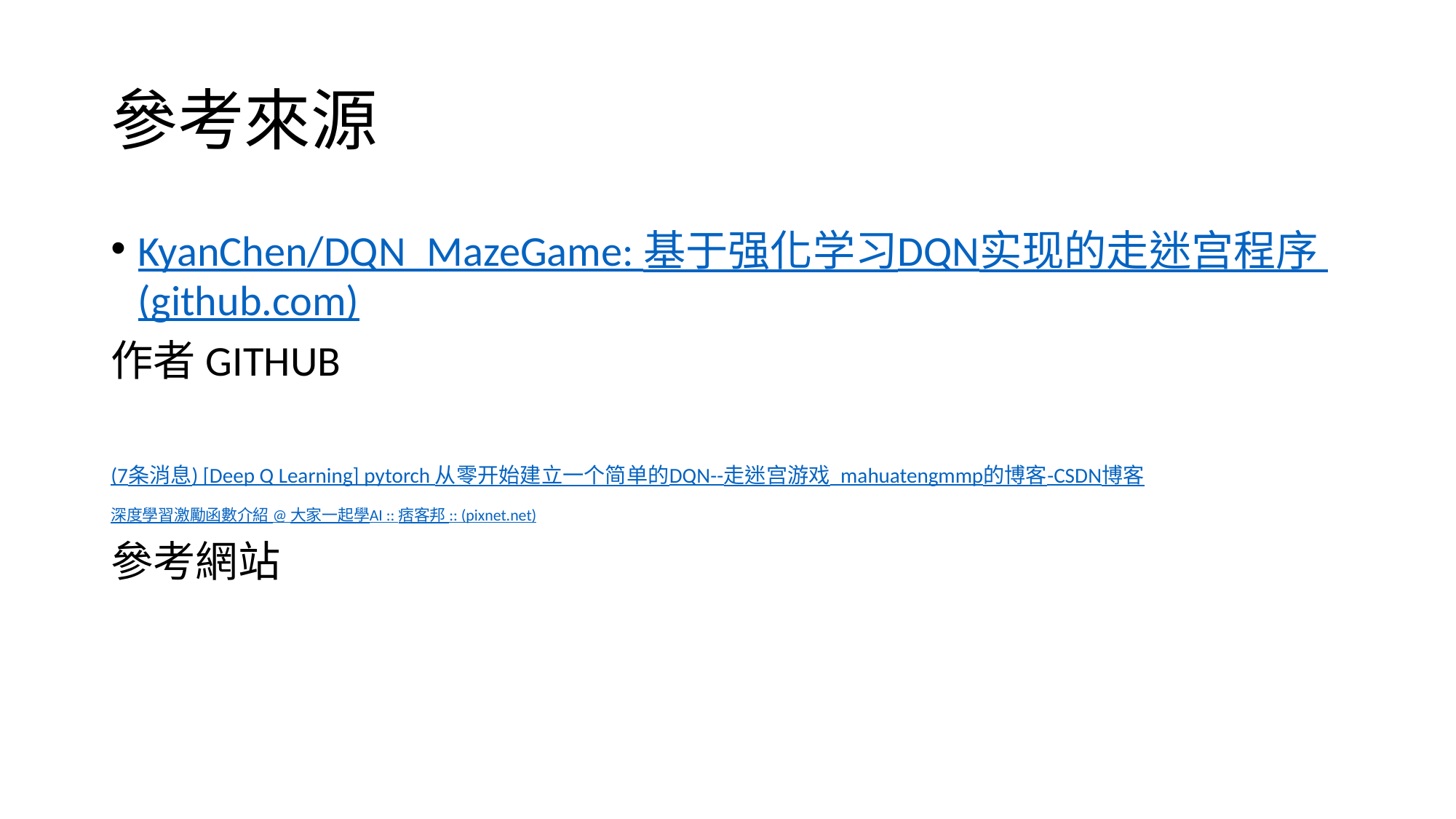

# 參考來源
KyanChen/DQN_MazeGame: 基于强化学习DQN实现的走迷宫程序 (github.com)
作者GITHUB

(7条消息) [Deep Q Learning] pytorch 从零开始建立一个简单的DQN--走迷宫游戏_mahuatengmmp的博客-CSDN博客
深度學習激勵函數介紹 @ 大家一起學AI :: 痞客邦 :: (pixnet.net)
參考網站